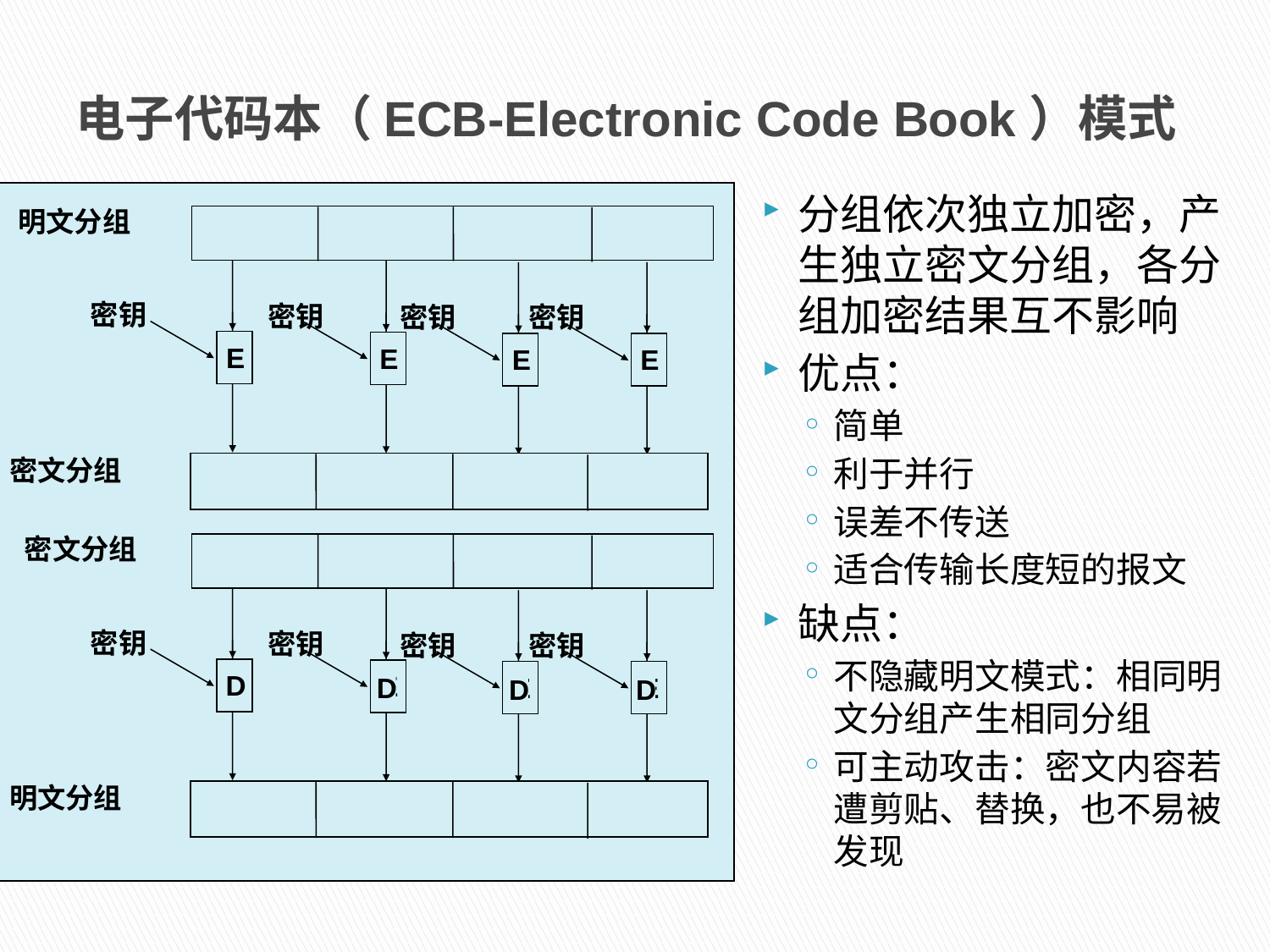

# 电子代码本（ECB-Electronic Code Book）模式
分组依次独立加密，产生独立密文分组，各分组加密结果互不影响
优点：
简单
利于并行
误差不传送
适合传输长度短的报文
缺点：
不隐藏明文模式：相同明文分组产生相同分组
可主动攻击：密文内容若遭剪贴、替换，也不易被发现

明文分组

密钥

E

密钥

E

密钥

E

密钥

E
密文分组

密文分组

密钥

E

密钥

E

密钥

E
密钥

D
D
D
D
明文分组